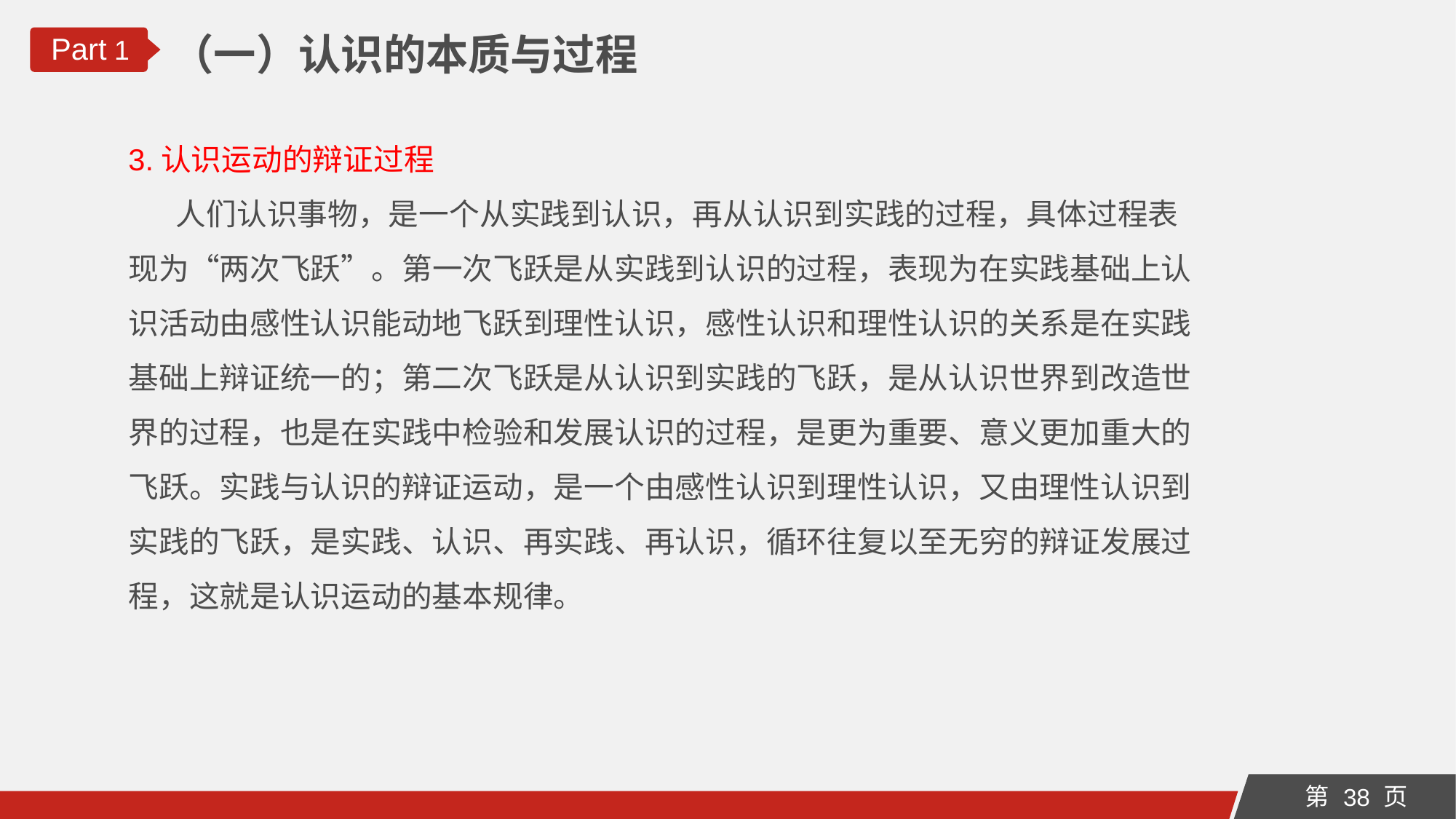

（一）认识的本质与过程
Part 1

3.认识运动的辩证过程
      人们认识事物，是一个从实践到认识，再从认识到实践的过程，具体过程表
现为“两次飞跃”。第一次飞跃是从实践到认识的过程，表现为在实践基础上认
识活动由感性认识能动地飞跃到理性认识，感性认识和理性认识的关系是在实践
基础上辩证统一的；第二次飞跃是从认识到实践的飞跃，是从认识世界到改造世
界的过程，也是在实践中检验和发展认识的过程，是更为重要、意义更加重大的
飞跃。实践与认识的辩证运动，是一个由感性认识到理性认识，又由理性认识到
实践的飞跃，是实践、认识、再实践、再认识，循环往复以至无穷的辩证发展过
程，这就是认识运动的基本规律。